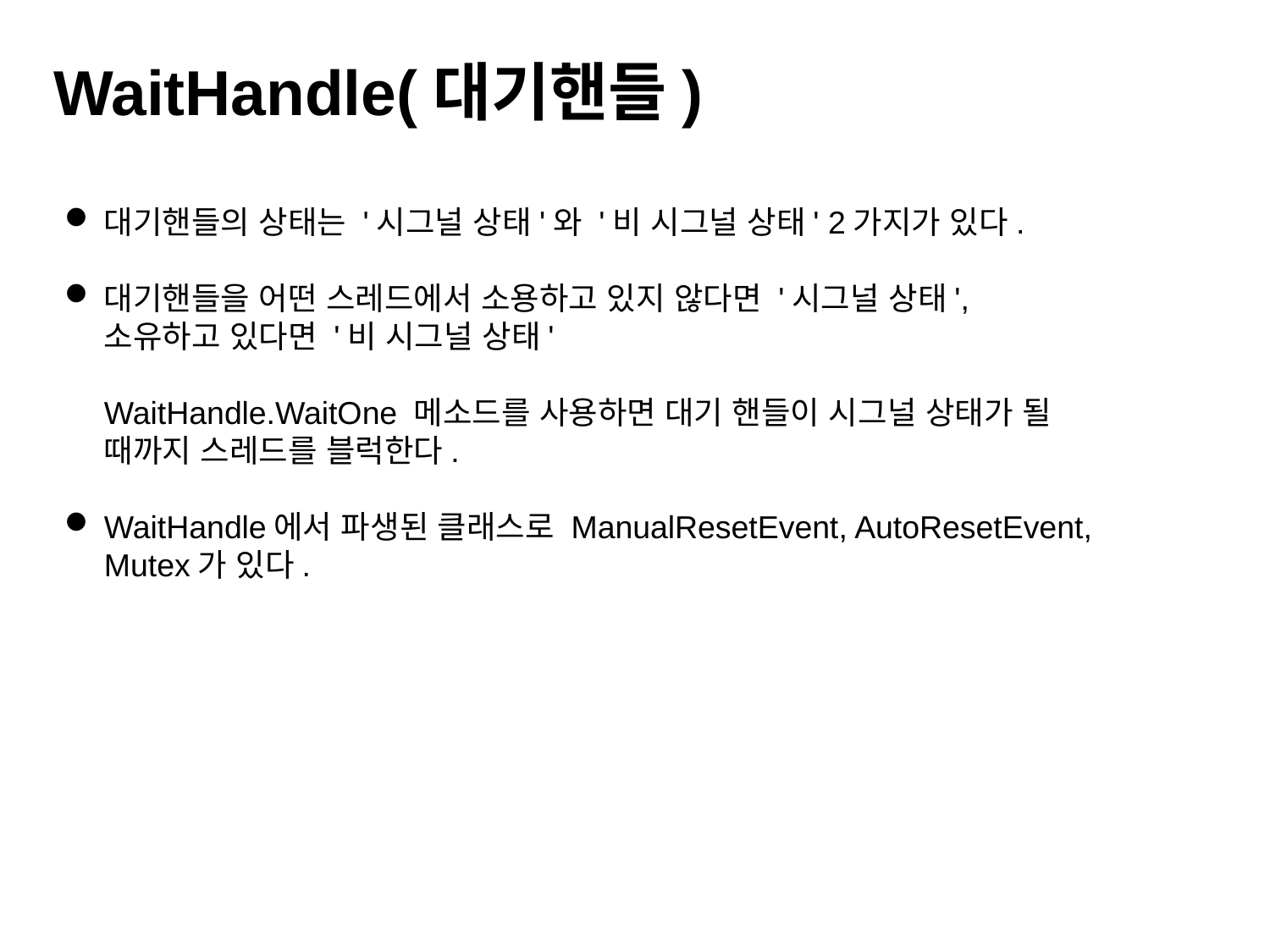

WaitHandle(대기핸들)
대기핸들의 상태는 '시그널 상태'와 '비 시그널 상태' 2가지가 있다.

대기핸들을 어떤 스레드에서 소용하고 있지 않다면 '시그널 상태',
소유하고 있다면 '비 시그널 상태'
WaitHandle.WaitOne 메소드를 사용하면 대기 핸들이 시그널 상태가 될 때까지 스레드를 블럭한다.
WaitHandle에서 파생된 클래스로 ManualResetEvent, AutoResetEvent, Mutex가 있다.